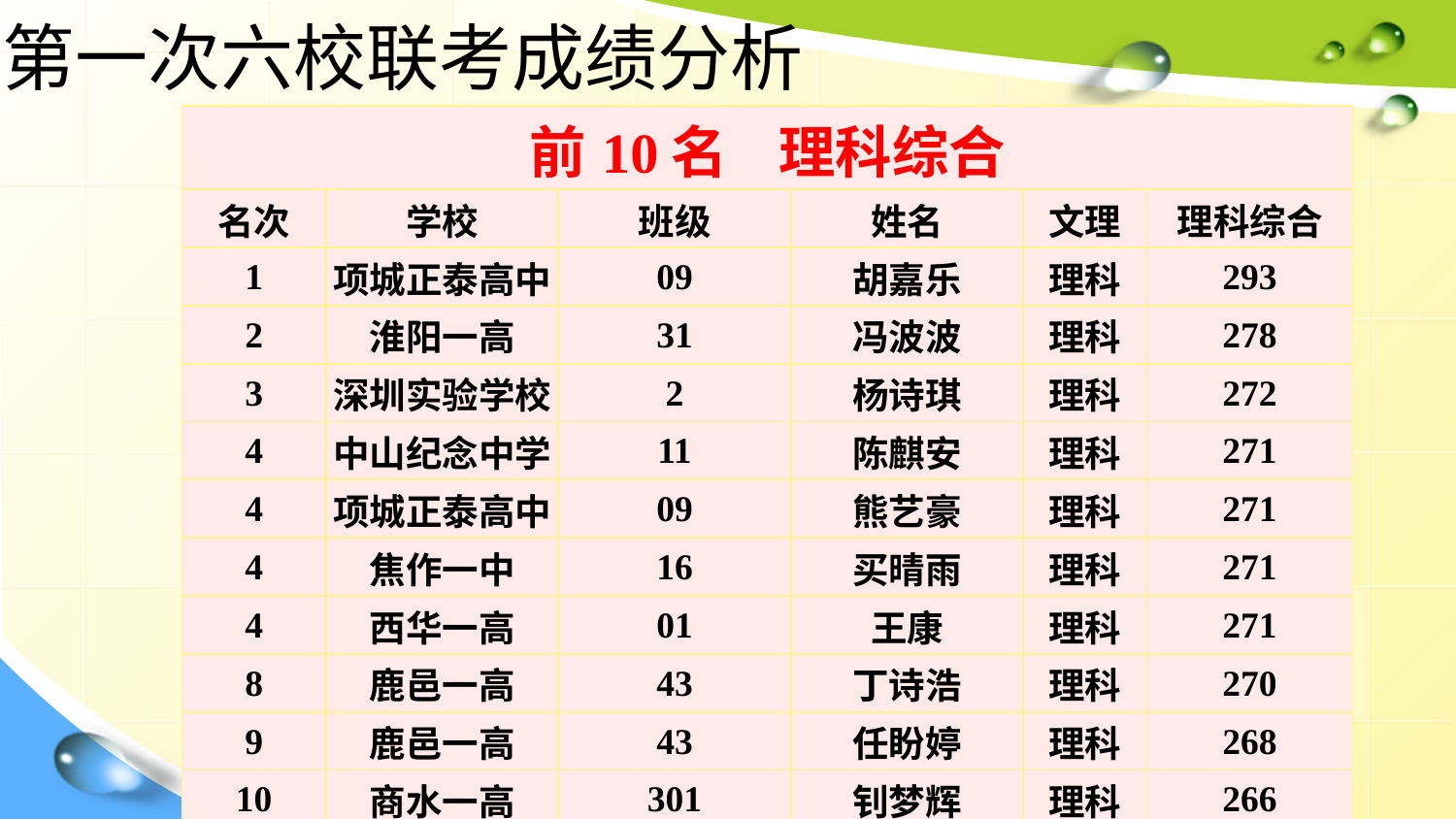

第一次六校联考成绩分析
| 前10名 理科综合 |  |  |  |  |  |
| --- | --- | --- | --- | --- | --- |
| 名次 | 学校 | 班级 | 姓名 | 文理 | 理科综合 |
| 1 | 项城正泰高中 | 09 | 胡嘉乐 | 理科 | 293 |
| 2 | 淮阳一高 | 31 | 冯波波 | 理科 | 278 |
| 3 | 深圳实验学校 | 2 | 杨诗琪 | 理科 | 272 |
| 4 | 中山纪念中学 | 11 | 陈麒安 | 理科 | 271 |
| 4 | 项城正泰高中 | 09 | 熊艺豪 | 理科 | 271 |
| 4 | 焦作一中 | 16 | 买晴雨 | 理科 | 271 |
| 4 | 西华一高 | 01 | 王康 | 理科 | 271 |
| 8 | 鹿邑一高 | 43 | 丁诗浩 | 理科 | 270 |
| 9 | 鹿邑一高 | 43 | 任盼婷 | 理科 | 268 |
| 10 | 商水一高 | 301 | 钊梦辉 | 理科 | 266 |